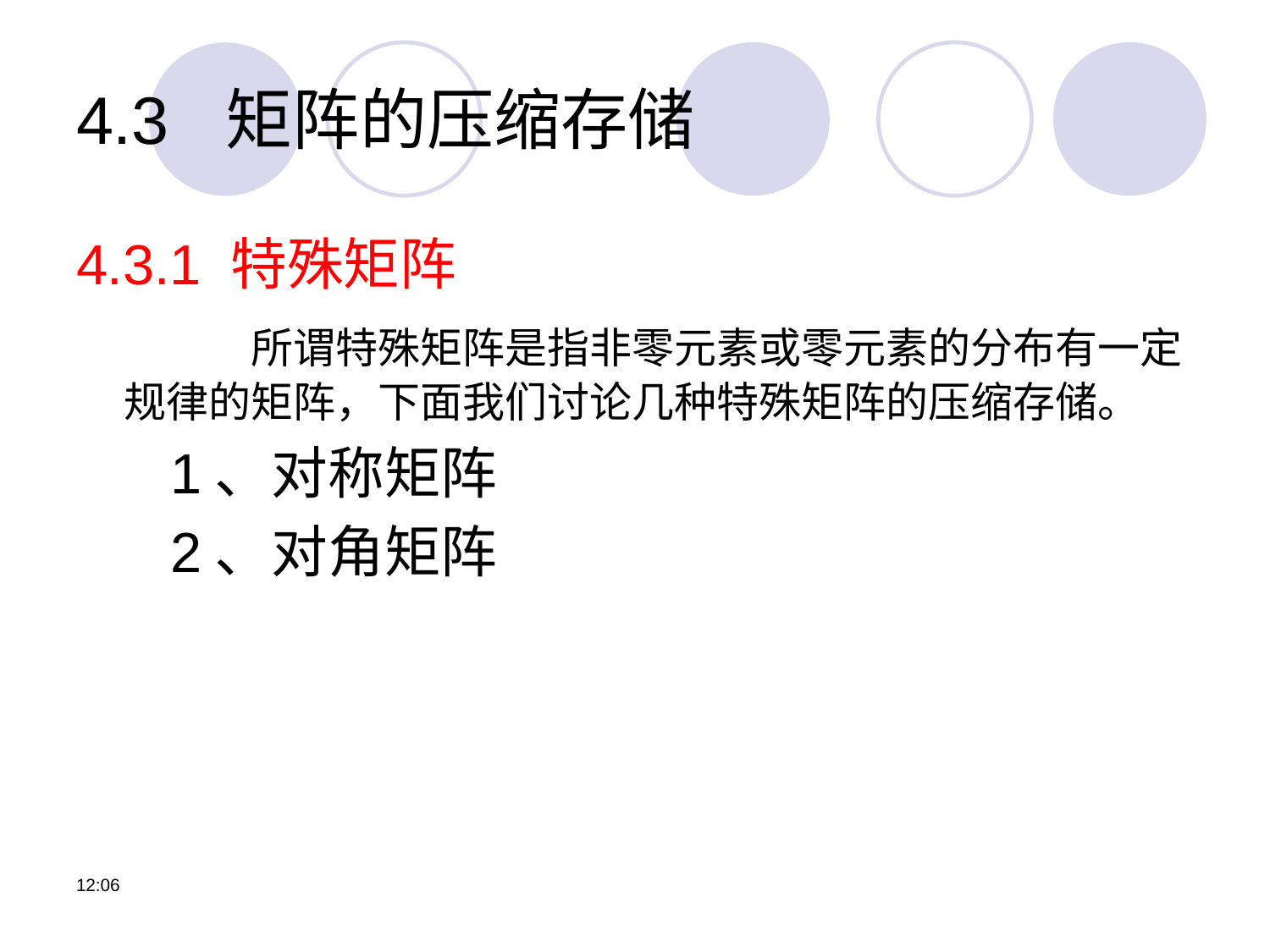

# 4.3 矩阵的压缩存储
4.3.1 特殊矩阵
		所谓特殊矩阵是指非零元素或零元素的分布有一定规律的矩阵，下面我们讨论几种特殊矩阵的压缩存储。
      1、对称矩阵
      2、对角矩阵
12:06